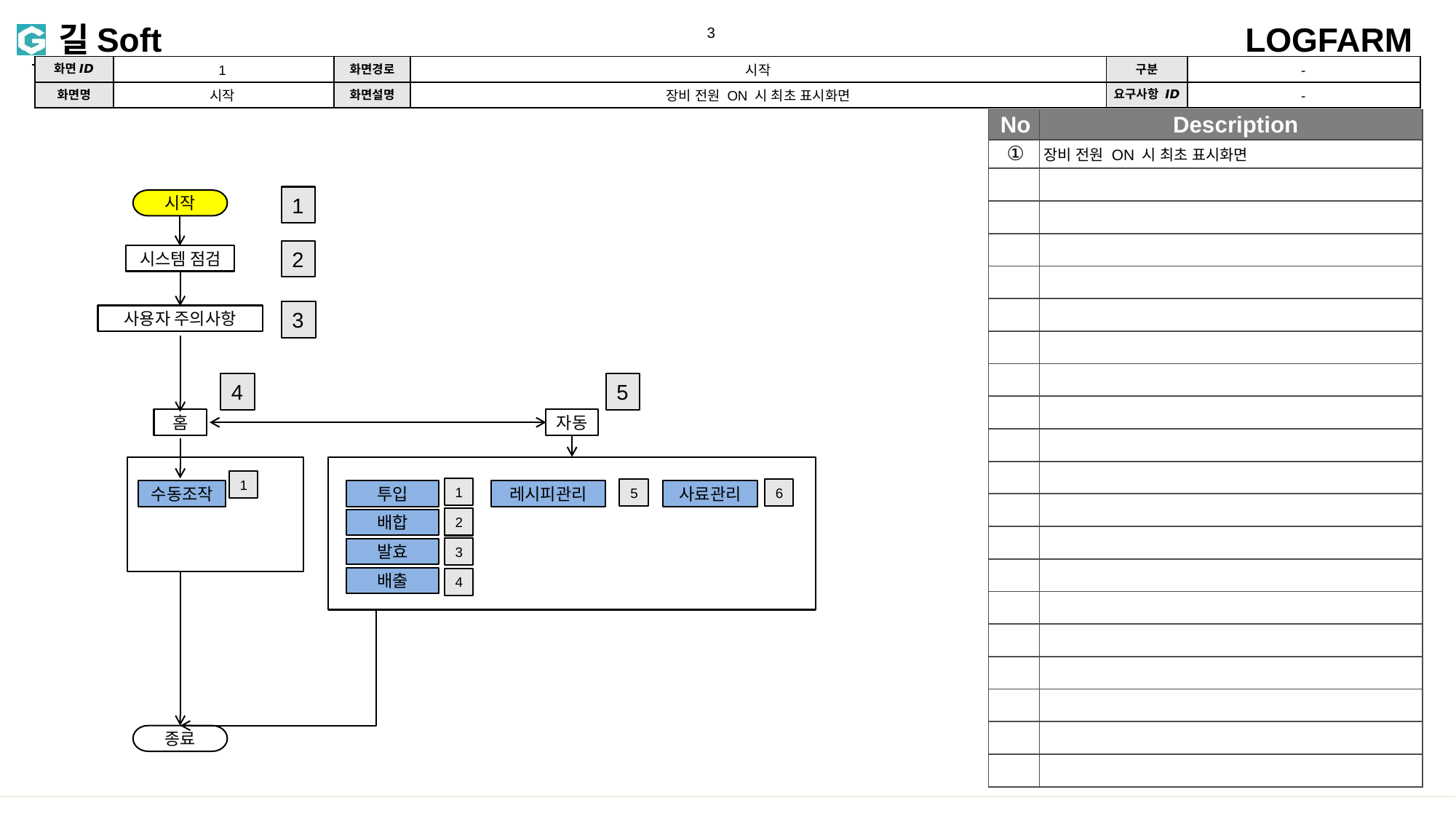

1
시작
-
시작
장비 전원 ON 시 최초 표시화면
-
| No | Description |
| --- | --- |
| ① | 장비 전원 ON 시 최초 표시화면 |
|  |  |
|  |  |
|  |  |
|  |  |
|  |  |
|  |  |
|  |  |
|  |  |
|  |  |
|  |  |
|  |  |
|  |  |
|  |  |
|  |  |
|  |  |
|  |  |
|  |  |
|  |  |
|  |  |
1
시작
2
시스템 점검
3
사용자 주의사항
5
4
홈
자동

1
1
5
6
수동조작
투입
레시피관리
사료관리
2
배합
3
발효
배출
4
종료